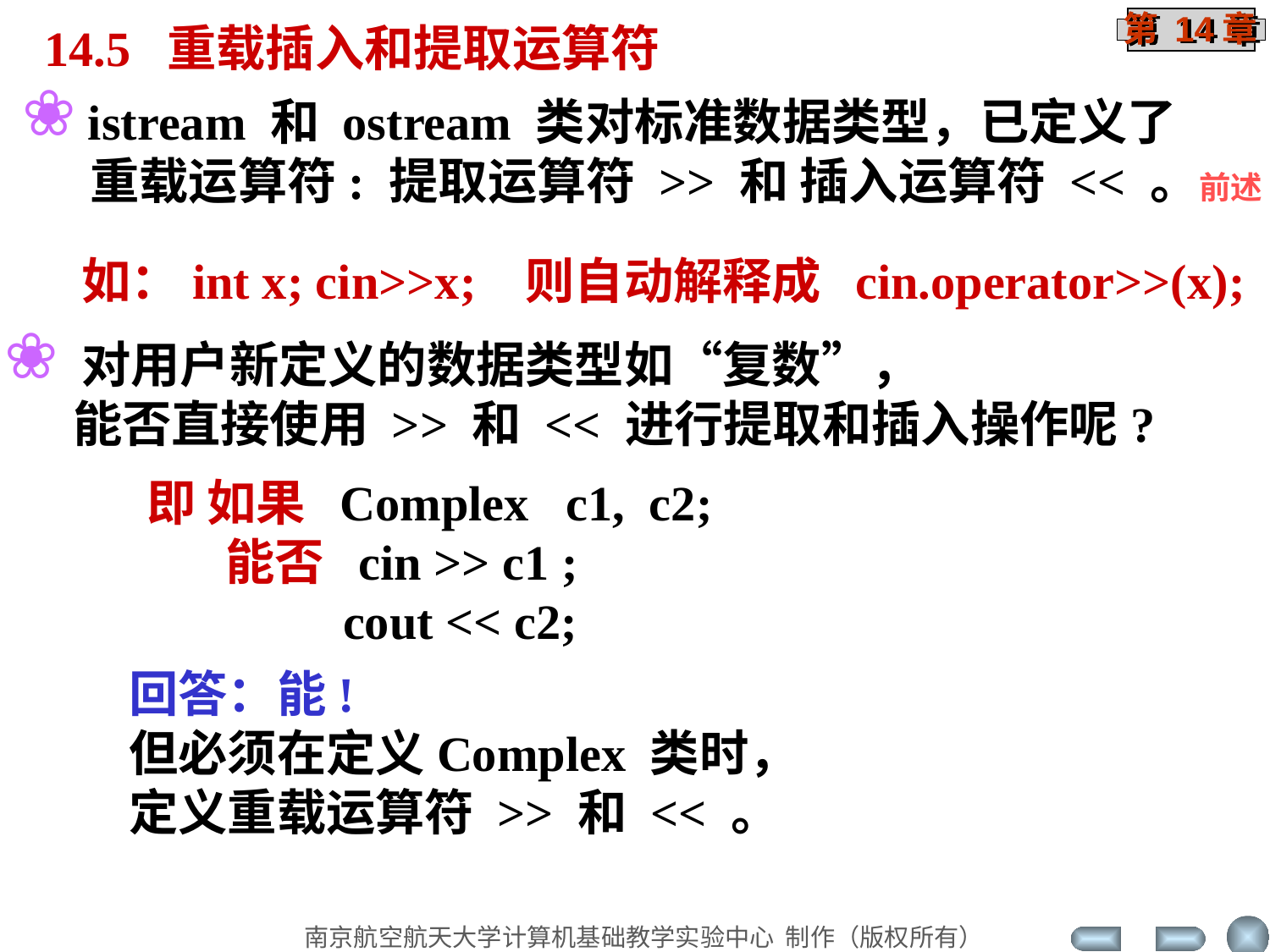

14.5  重载插入和提取运算符
 istream 和 ostream 类对标准数据类型，已定义了
     重载运算符: 提取运算符 >> 和 插入运算符 << 。前述
如：int x; cin>>x;   则自动解释成  cin.operator>>(x);
 对用户新定义的数据类型如“复数”，
     能否直接使用 >> 和 << 进行提取和插入操作呢?
即 如果  Complex   c1,  c2;
      能否  cin >> c1 ;
                cout << c2;
回答：能!
但必须在定义Complex 类时，
定义重载运算符 >> 和 << 。